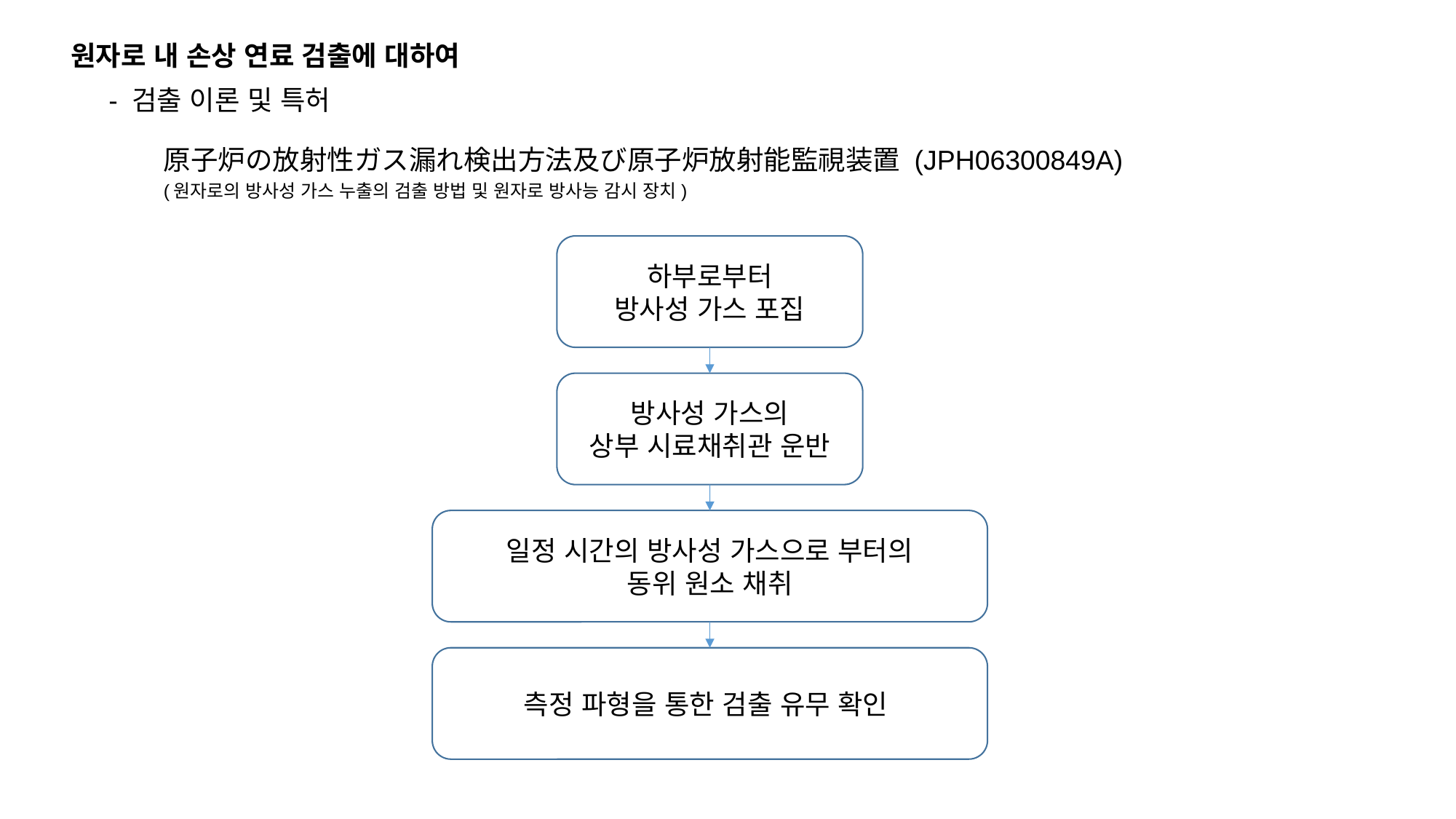

원자로 내 손상 연료 검출에 대하여
- 검출 이론 및 특허
原子炉の放射性ガス漏れ検出方法及び原子炉放射能監視装置 (JPH06300849A)
(원자로의 방사성 가스 누출의 검출 방법 및 원자로 방사능 감시 장치)
하부로부터
방사성 가스 포집
방사성 가스의
상부 시료채취관 운반
일정 시간의 방사성 가스으로 부터의
동위 원소 채취
측정 파형을 통한 검출 유무 확인